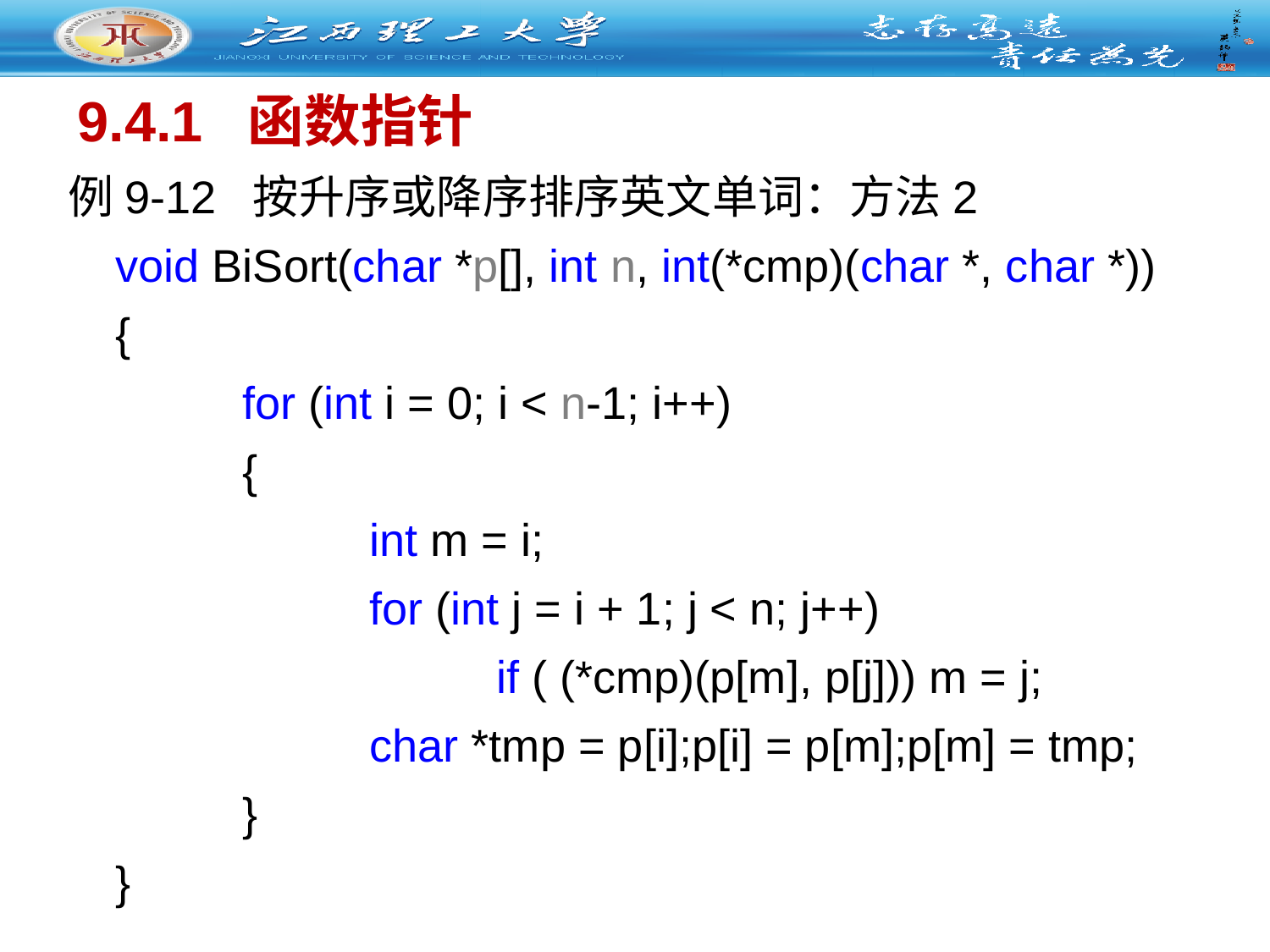

# 9.4.1  函数指针
例9-12  按升序或降序排序英文单词：方法2
void BiSort(char *p[], int n, int(*cmp)(char *, char *))
{
 	for (int i = 0; i < n-1; i++)
 	{
 		int m = i;
 		for (int j = i + 1; j < n; j++)
 			if ( (*cmp)(p[m], p[j])) m = j;
 		char *tmp = p[i];p[i] = p[m];p[m] = tmp;
 	}
}